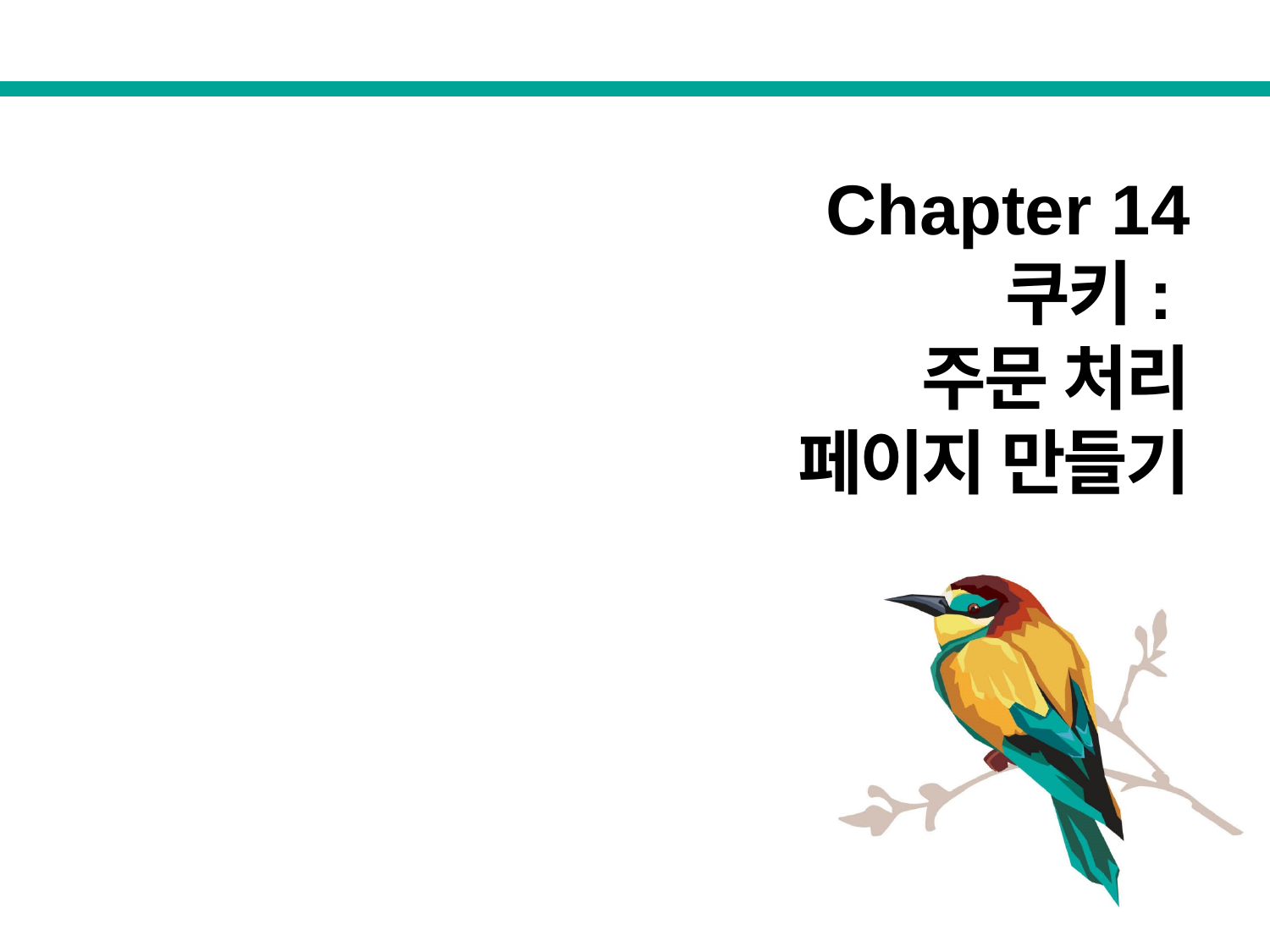

Chapter 14
쿠키:
주문 처리
페이지 만들기